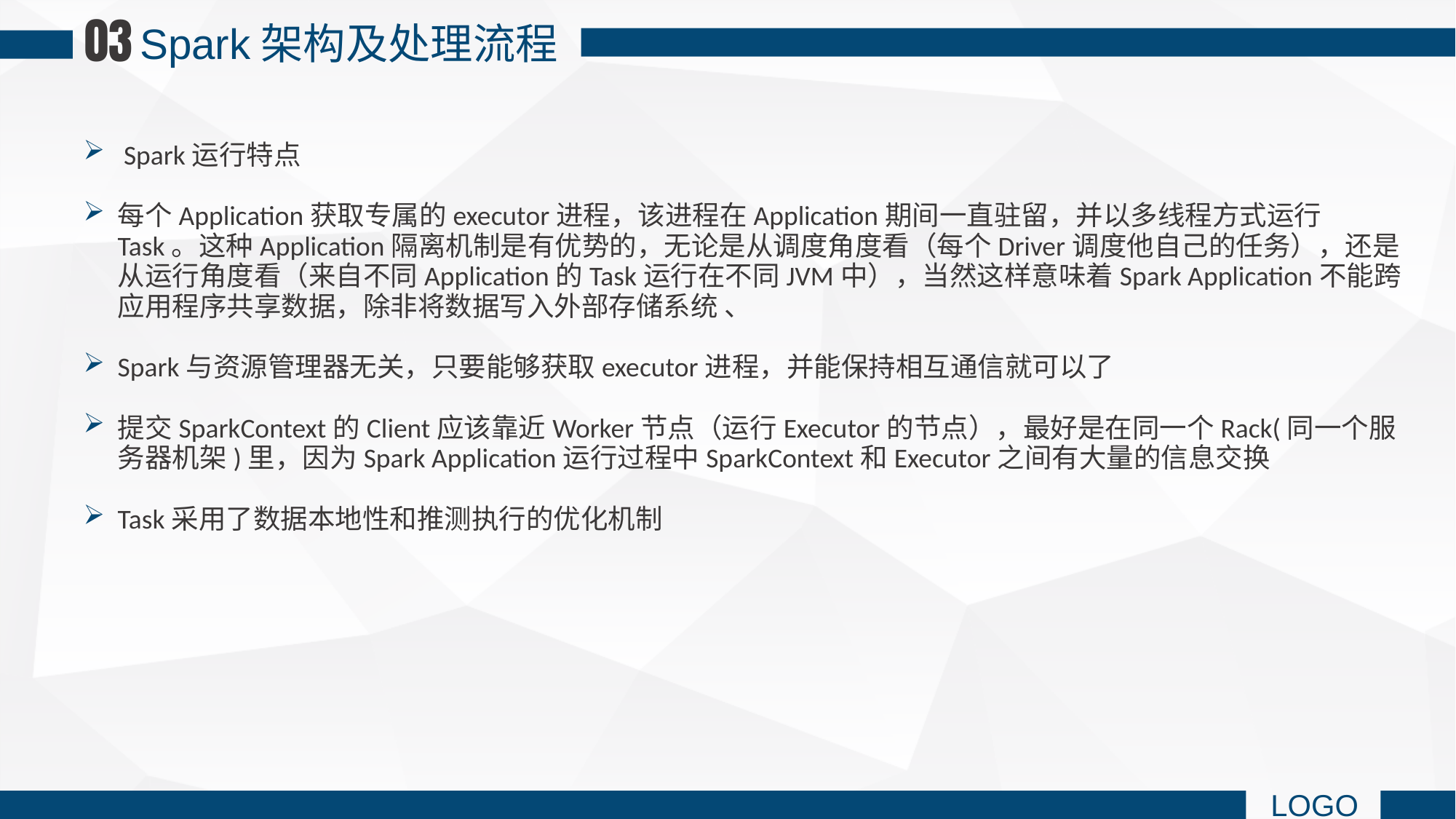

03
Spark架构及处理流程

 Spark运行特点

每个Application获取专属的executor进程，该进程在Application期间一直驻留，并以多线程方式运行Task。这种Application隔离机制是有优势的，无论是从调度角度看（每个Driver调度他自己的任务），还是从运行角度看（来自不同Application的Task运行在不同JVM中），当然这样意味着Spark Application不能跨应用程序共享数据，除非将数据写入外部存储系统 、

Spark与资源管理器无关，只要能够获取executor进程，并能保持相互通信就可以了

提交SparkContext的Client应该靠近Worker节点（运行Executor的节点），最好是在同一个Rack(同一个服务器机架)里，因为Spark Application运行过程中SparkContext和Executor之间有大量的信息交换

Task采用了数据本地性和推测执行的优化机制
LOGO